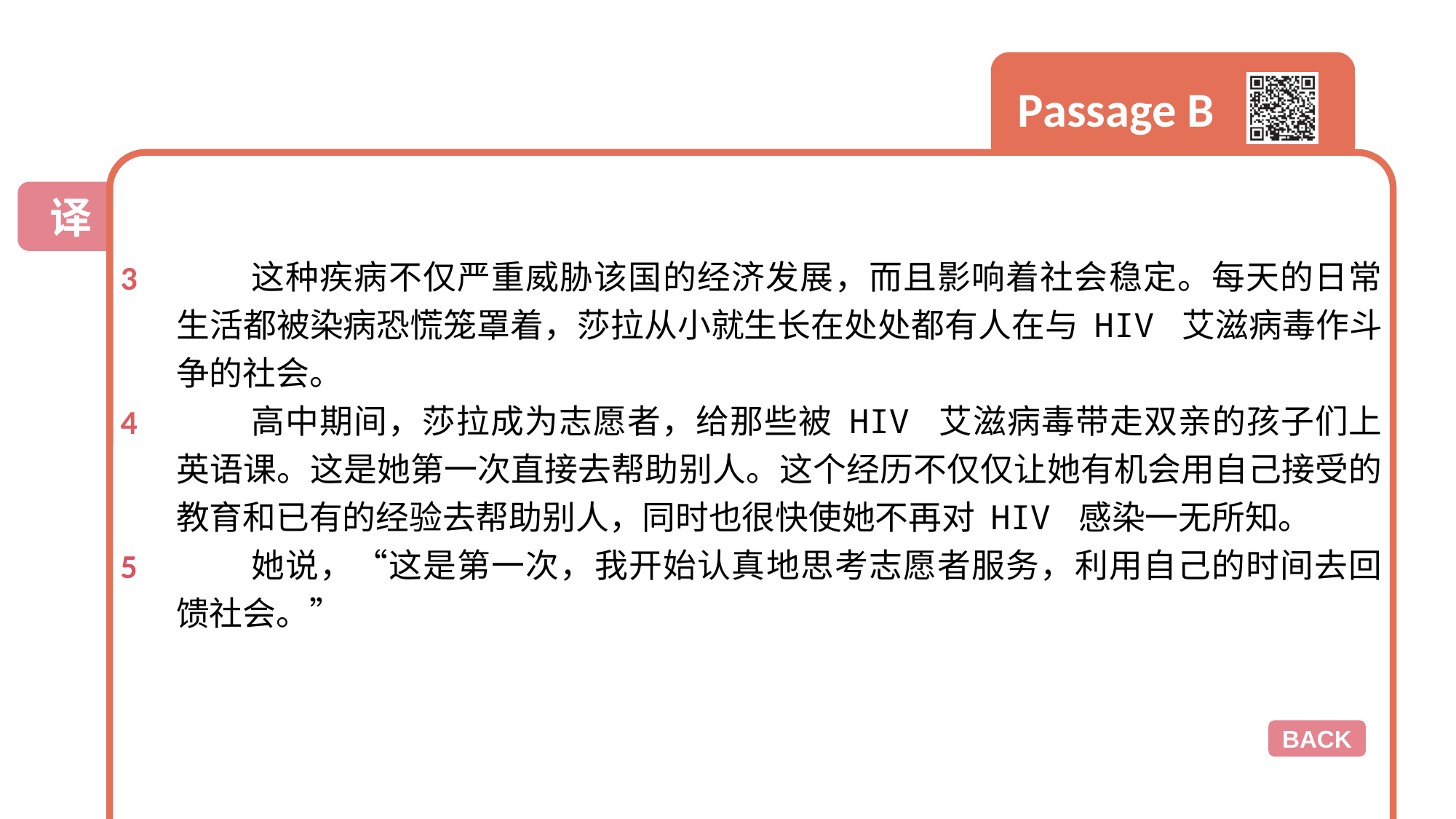

这种疾病不仅严重威胁该国的经济发展，而且影响着社会稳定。每天的日常生活都被染病恐慌笼罩着，莎拉从小就生长在处处都有人在与 HIV 艾滋病毒作斗争的社会。
高中期间，莎拉成为志愿者，给那些被 HIV 艾滋病毒带走双亲的孩子们上英语课。这是她第一次直接去帮助别人。这个经历不仅仅让她有机会用自己接受的教育和已有的经验去帮助别人，同时也很快使她不再对 HIV 感染一无所知。
她说，“这是第一次，我开始认真地思考志愿者服务，利用自己的时间去回馈社会。”

3

4

5

BACK